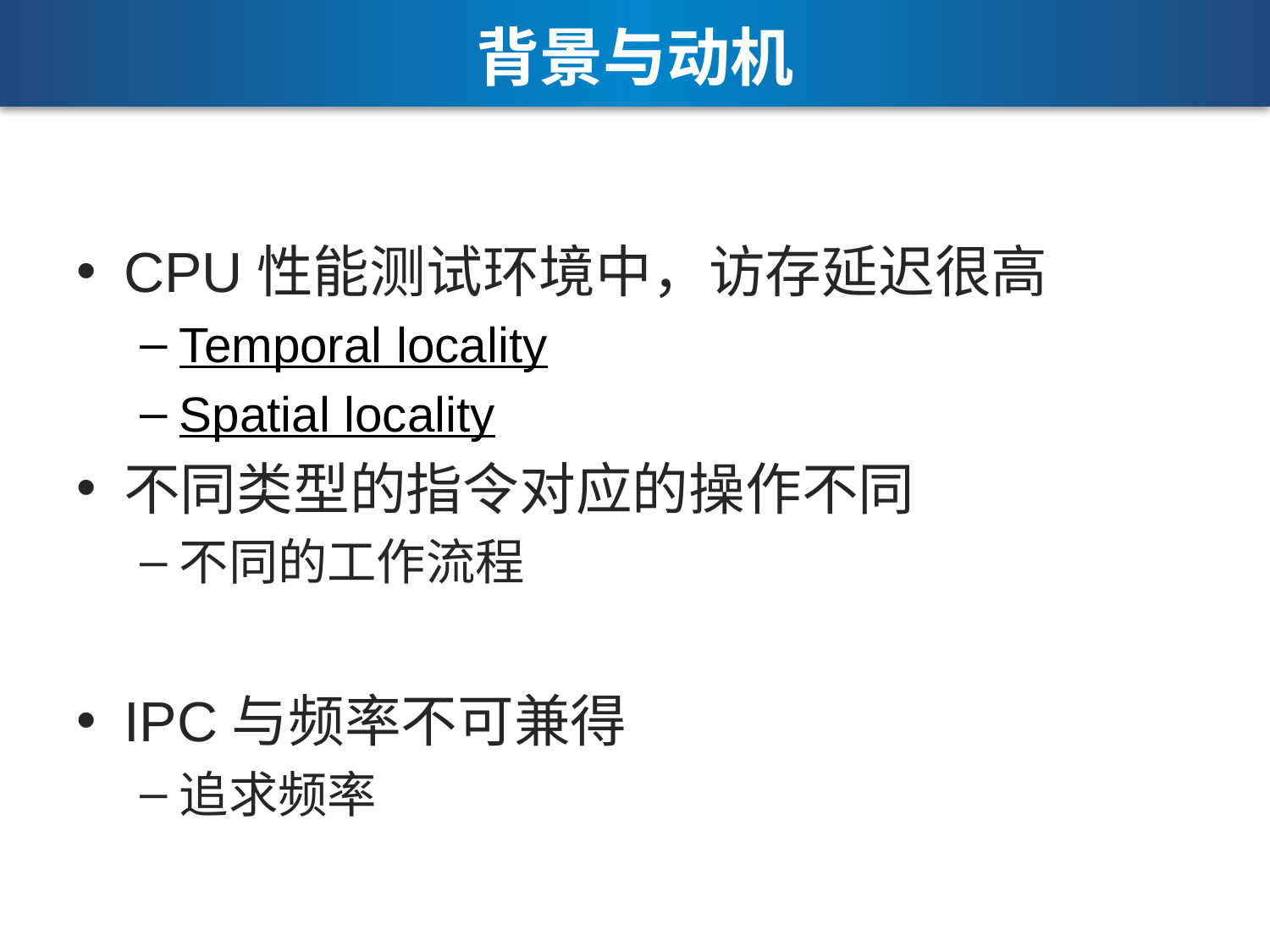

# 背景与动机

CPU性能测试环境中，访存延迟很高
Temporal locality
Spatial locality
不同类型的指令对应的操作不同
不同的工作流程

IPC与频率不可兼得
追求频率
3